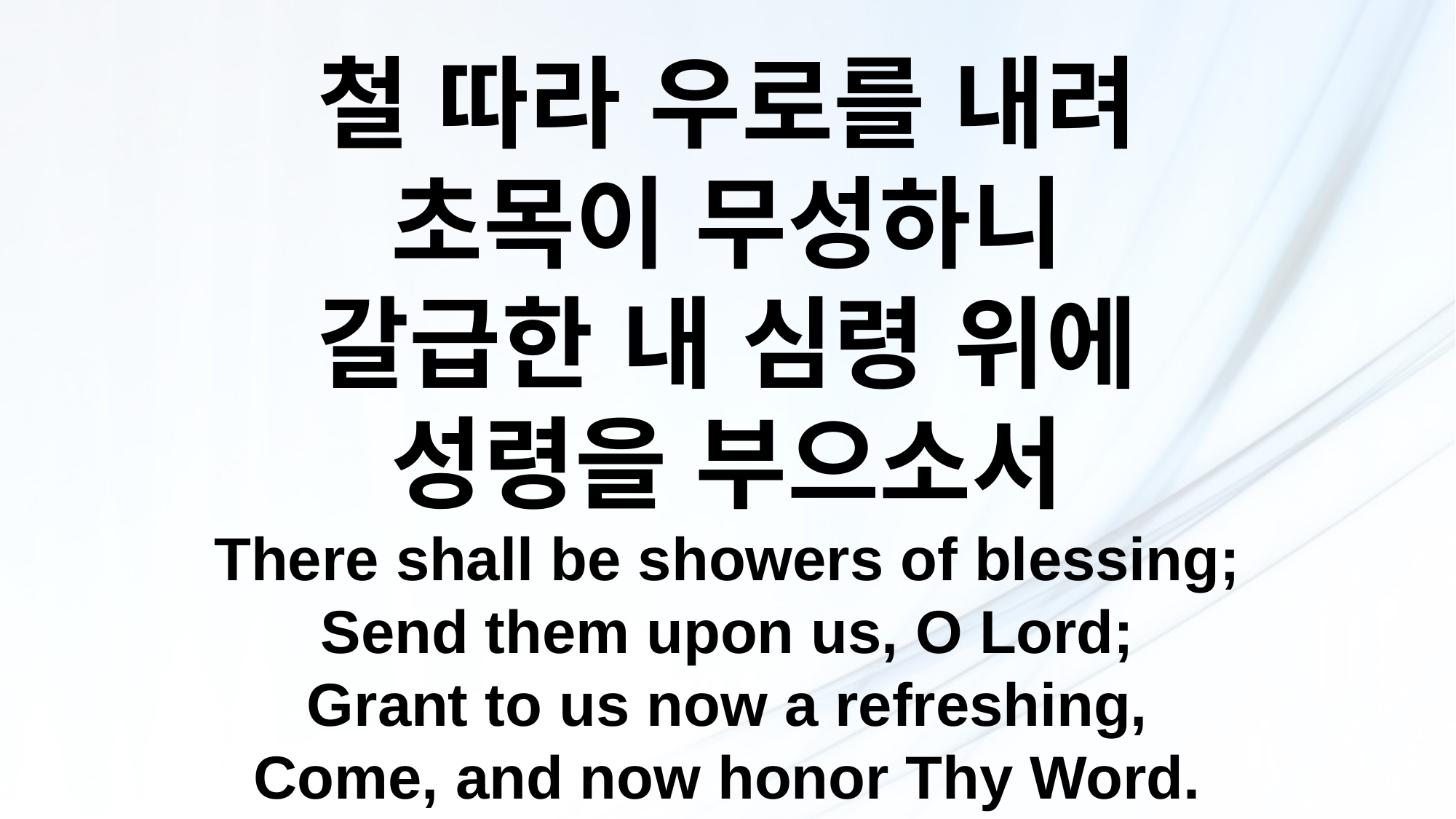

철 따라 우로를 내려
초목이 무성하니
갈급한 내 심령 위에
성령을 부으소서
There shall be showers of blessing;
Send them upon us, O Lord;
Grant to us now a refreshing,
Come, and now honor Thy Word.